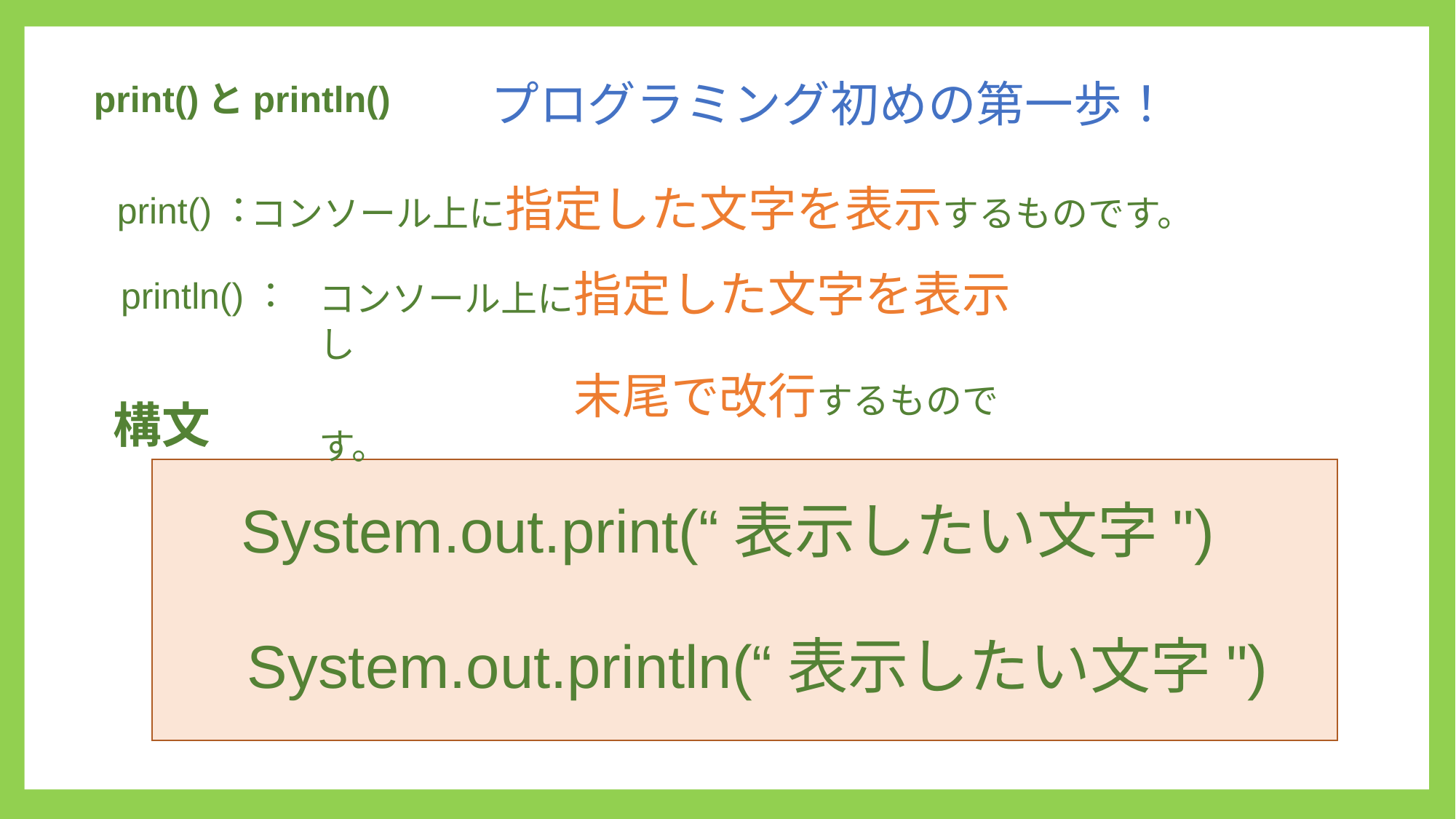

プログラミング初めの第一歩！
print()とprintln()
コンソール上に指定した文字を表示するものです。
print()：
コンソール上に指定した文字を表示し
　　　　　　　末尾で改行するものです。
println()：
構文

System.out.print(“表示したい文字")
System.out.println(“表示したい文字")